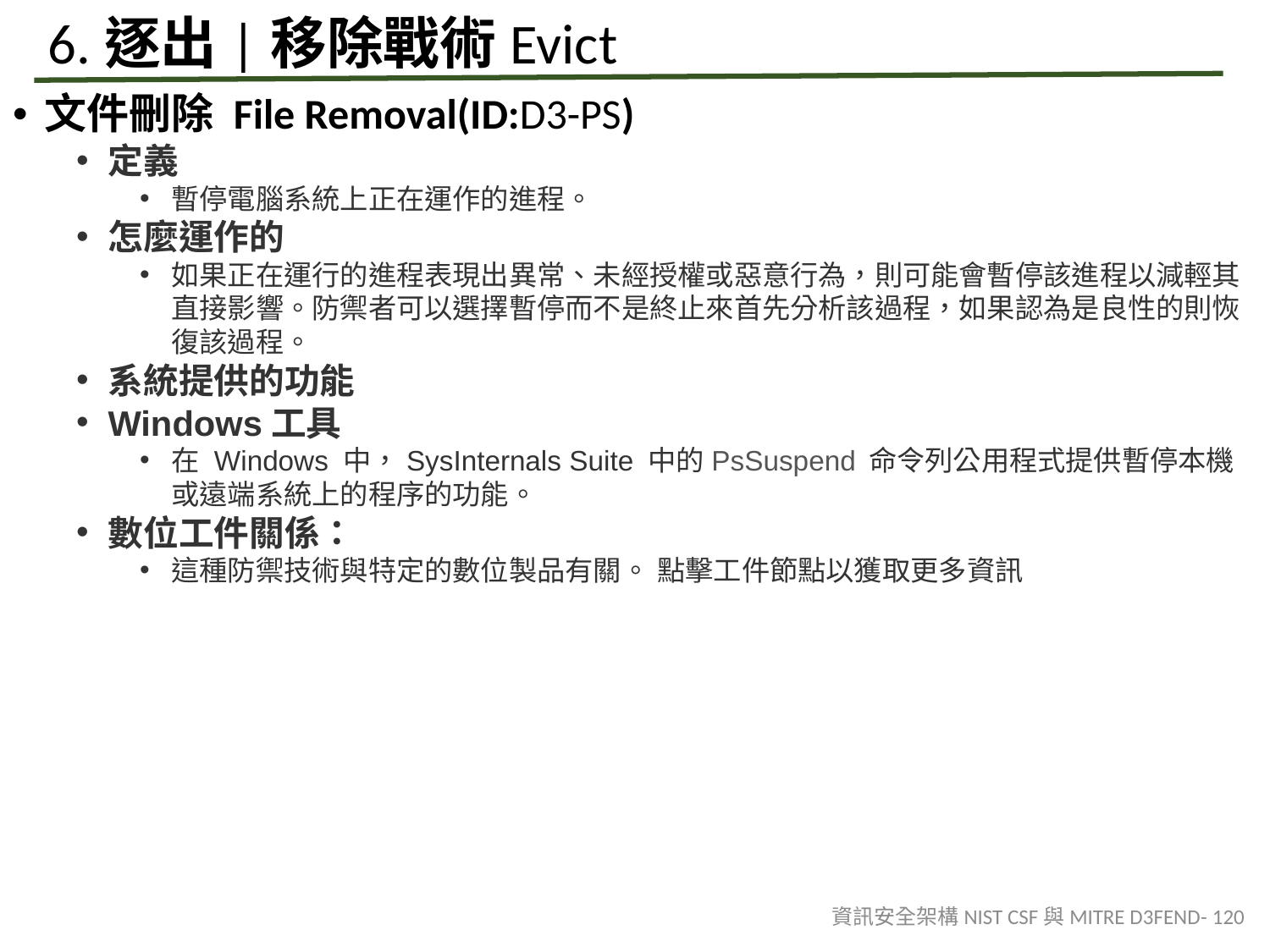

# 6.逐出|移除戰術Evict
文件刪除 File Removal(ID:D3-PS)
定義
暫停電腦系統上正在運作的進程。
怎麼運作的
如果正在運行的進程表現出異常、未經授權或惡意行為，則可能會暫停該進程以減輕其直接影響。防禦者可以選擇暫停而不是終止來首先分析該過程，如果認為是良性的則恢復該過程。
系統提供的功能
Windows工具
在 Windows 中，SysInternals Suite 中的PsSuspend 命令列公用程式提供暫停本機或遠端系統上的程序的功能。
數位工件關係：
這種防禦技術與特定的數位製品有關。 點擊工件節點以獲取更多資訊

資訊安全架構NIST CSF與MITRE D3FEND- 120